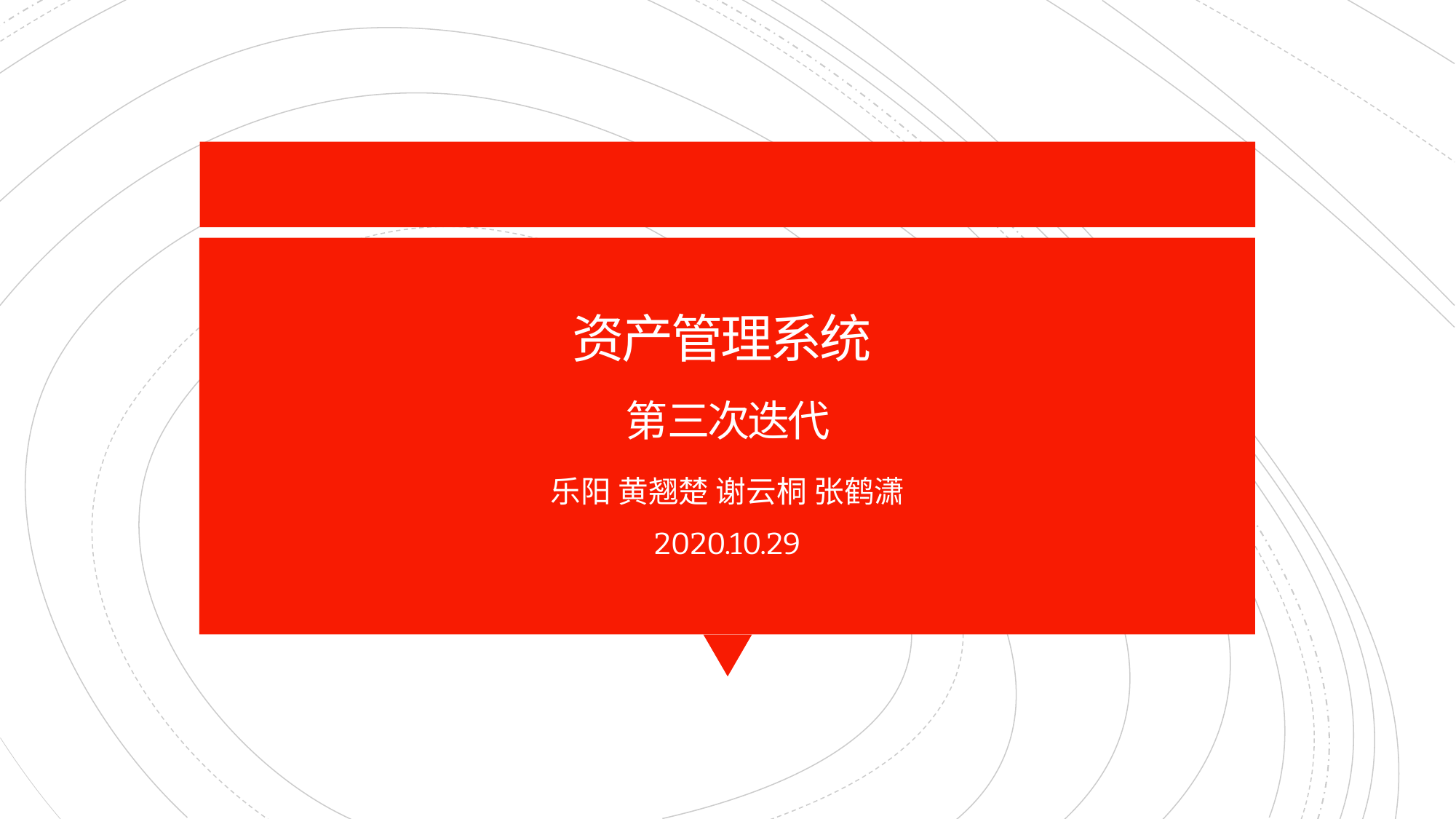

# 资产管理系统 第三次迭代
乐阳 黄翘楚 谢云桐 张鹤潇
2020.10.29